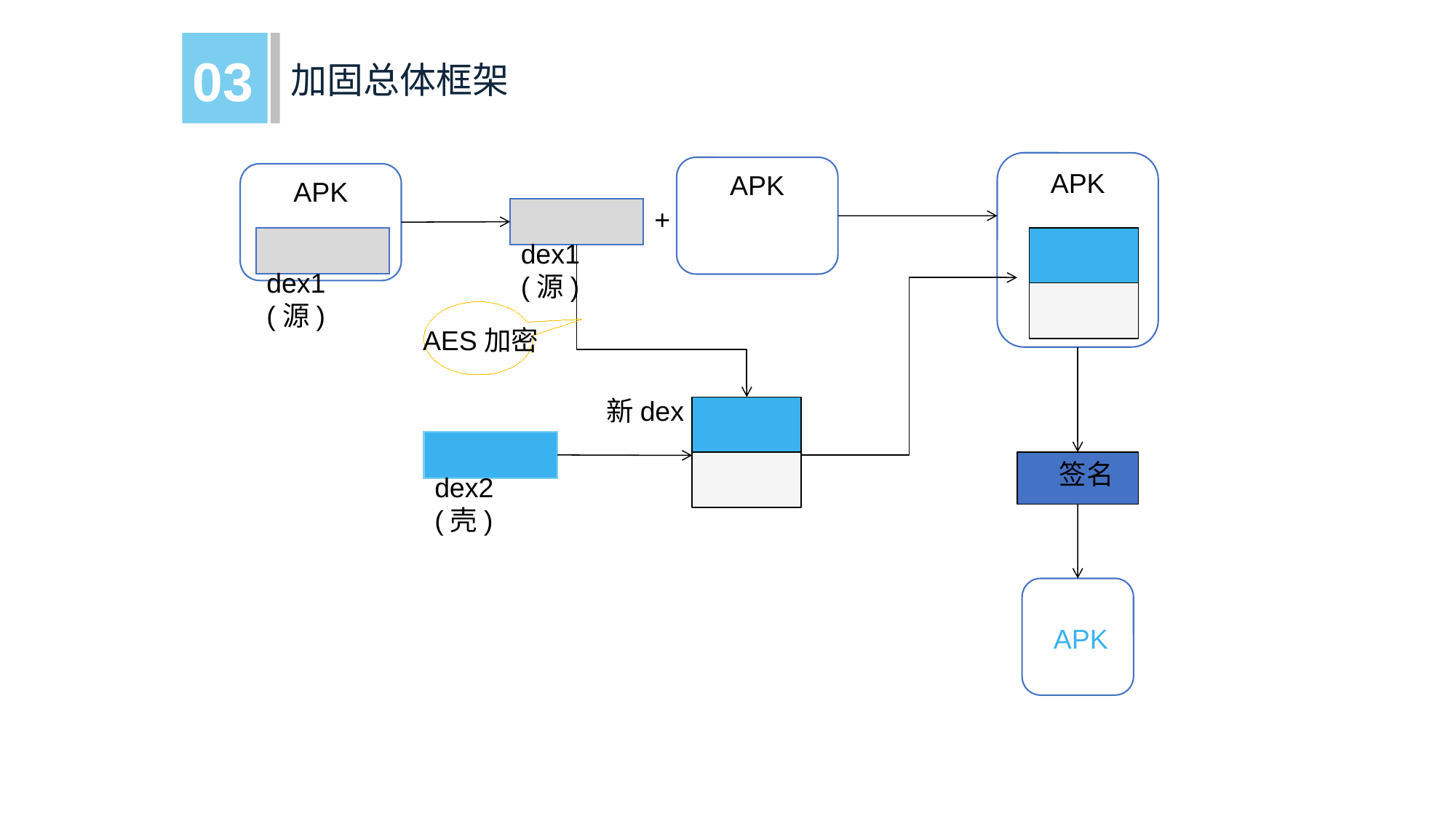

03
加固总体框架
APK
APK
APK
+
  dex1(源)
  dex1(源)

AES加密
新dex

  dex2(壳)
    签名

  APK